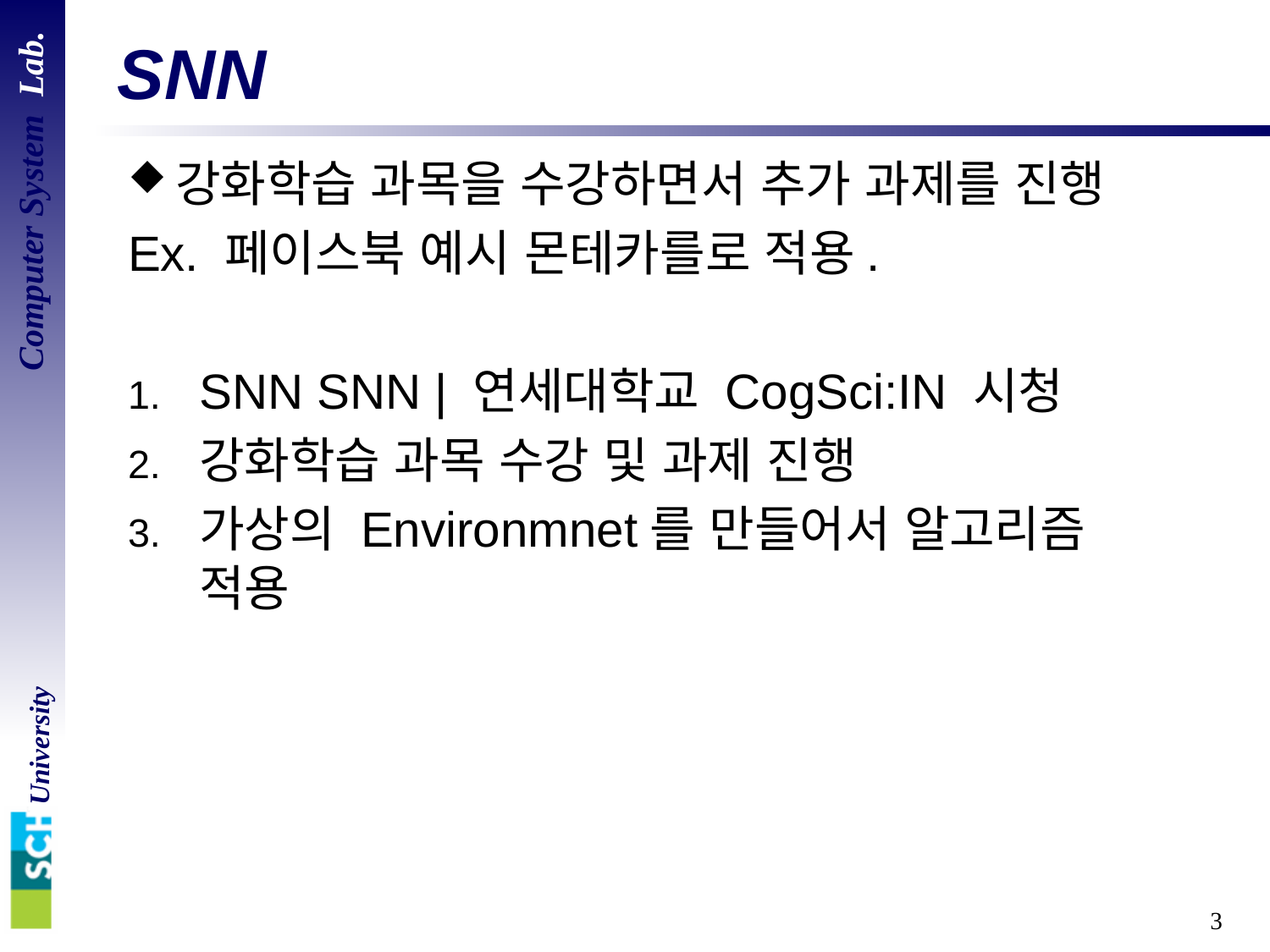

# SNN
강화학습 과목을 수강하면서 추가 과제를 진행
Ex. 페이스북 예시 몬테카를로 적용.

SNN SNN | 연세대학교 CogSci:IN 시청
강화학습 과목 수강 및 과제 진행
가상의 Environmnet를 만들어서 알고리즘
적용